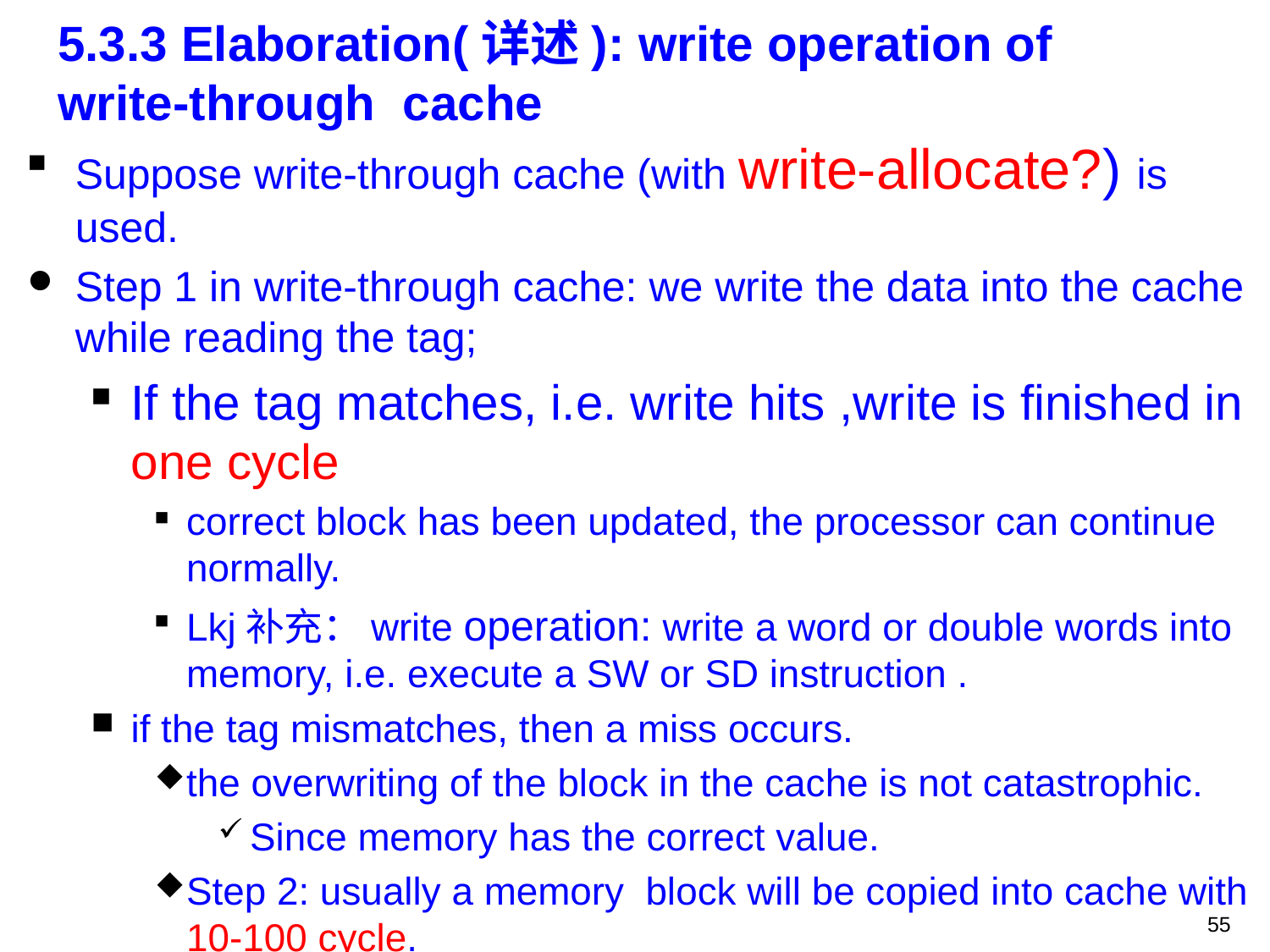

# 5.3.3 Elaboration(详述): write operation of 	write-through  cache
Suppose write-through cache (with write-allocate?) is used.
Step 1 in write-through cache: we write the data into the cache while reading the tag;
If the tag matches, i.e. write hits ,write is finished in one cycle
correct block has been updated, the processor can continue normally.
Lkj补充：write operation: write a word or double words into memory, i.e. execute a SW or SD instruction .
if the tag mismatches, then a miss occurs.
the overwriting of the block in the cache is not catastrophic.
Since memory has the correct value.
Step 2: usually a memory  block will be copied into cache with 10-100 cycle.
Step 3: write a word or double words into memory (or both memory and cache).

55